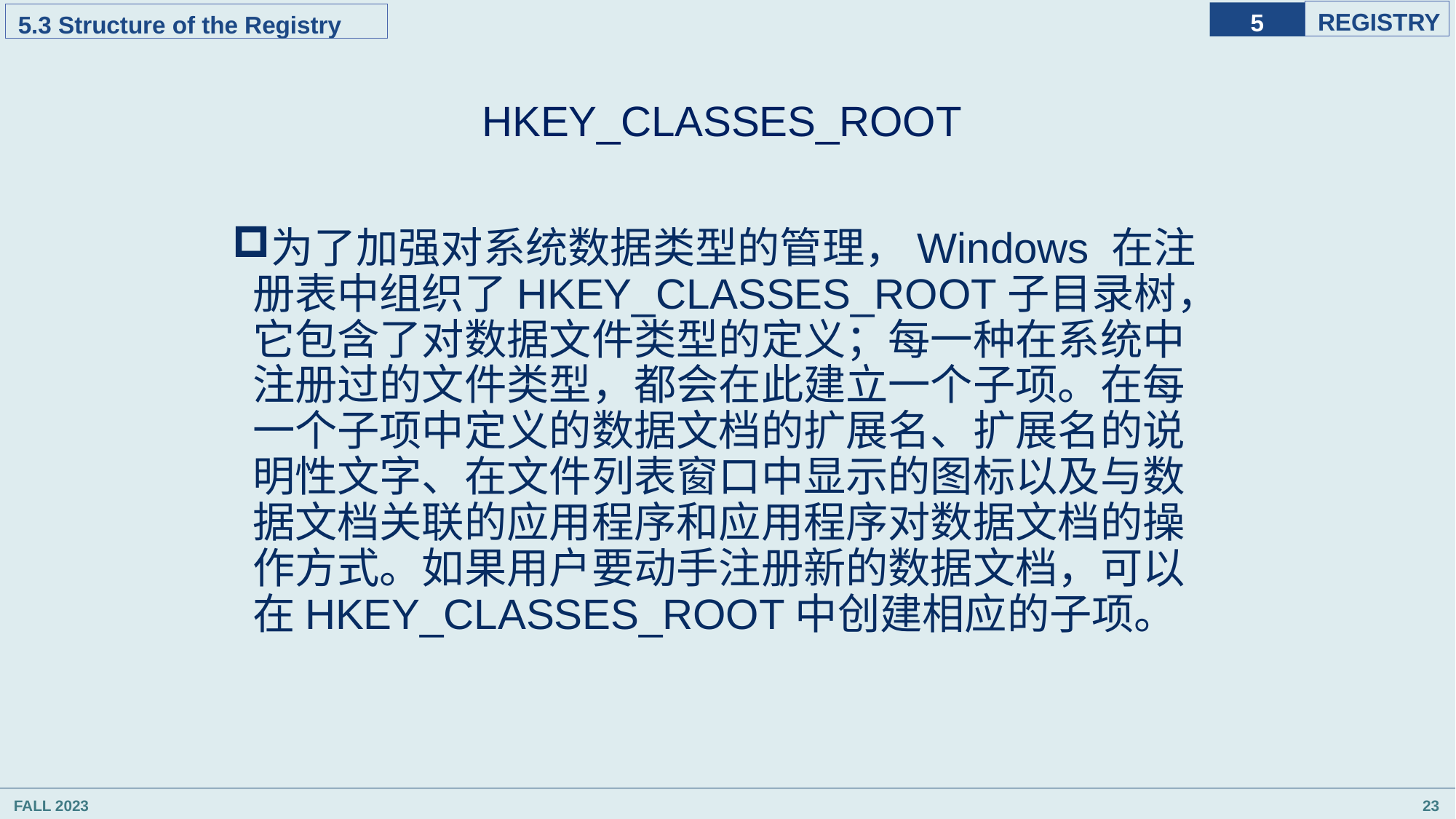

HKEY_CLASSES_ROOT
为了加强对系统数据类型的管理，Windows 在注册表中组织了HKEY_CLASSES_ROOT子目录树，它包含了对数据文件类型的定义；每一种在系统中注册过的文件类型，都会在此建立一个子项。在每一个子项中定义的数据文档的扩展名、扩展名的说明性文字、在文件列表窗口中显示的图标以及与数据文档关联的应用程序和应用程序对数据文档的操作方式。如果用户要动手注册新的数据文档，可以在HKEY_CLASSES_ROOT中创建相应的子项。